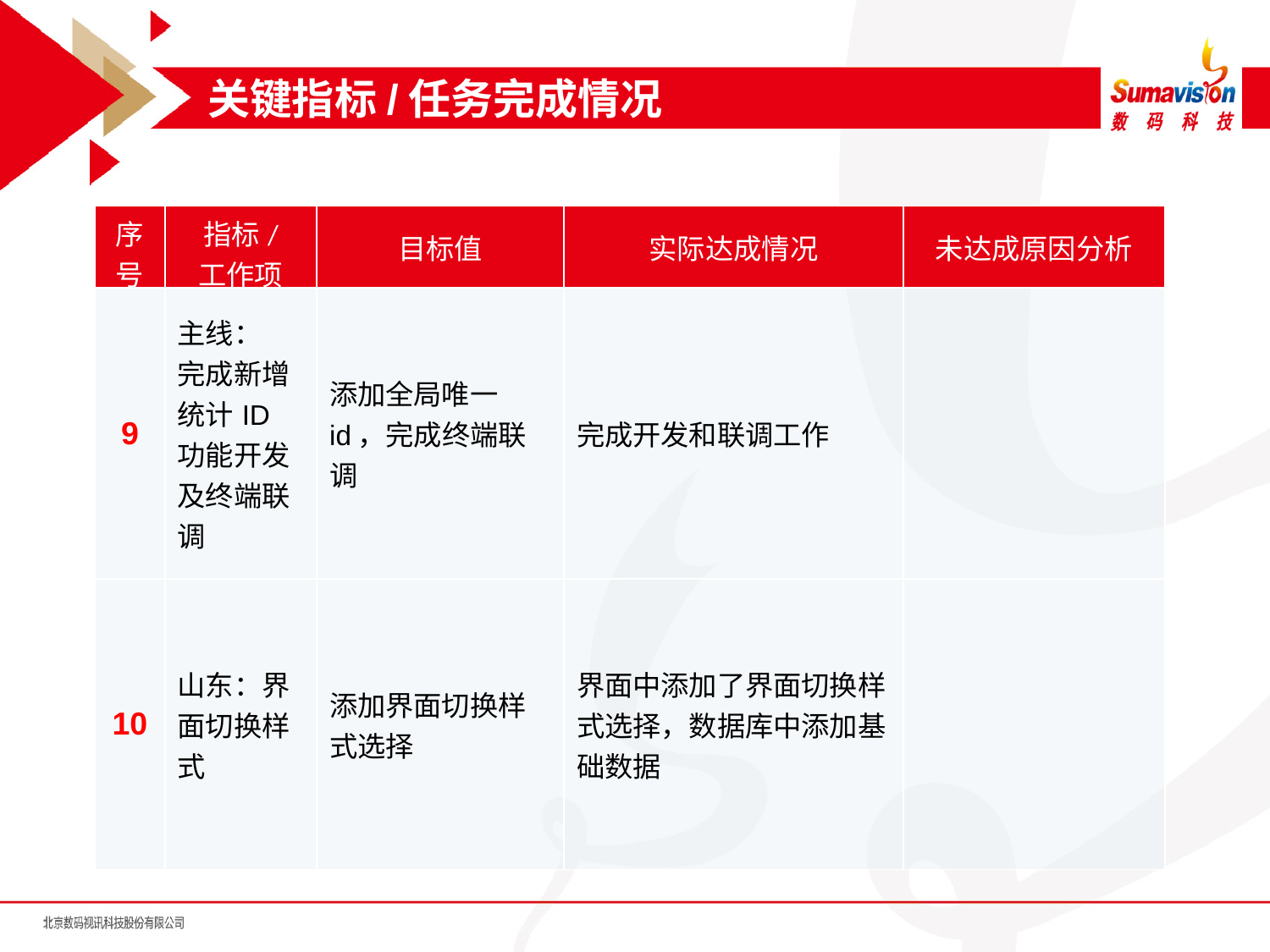

关键指标/任务完成情况
| 序号 | 指标/ 工作项 | 目标值 | 实际达成情况 | 未达成原因分析 |
| --- | --- | --- | --- | --- |
| 9 | 主线： 完成新增统计ID功能开发及终端联调 | 添加全局唯一id，完成终端联调 | 完成开发和联调工作 |  |
| 10 | 山东：界面切换样式 | 添加界面切换样式选择 | 界面中添加了界面切换样式选择，数据库中添加基础数据 |  |